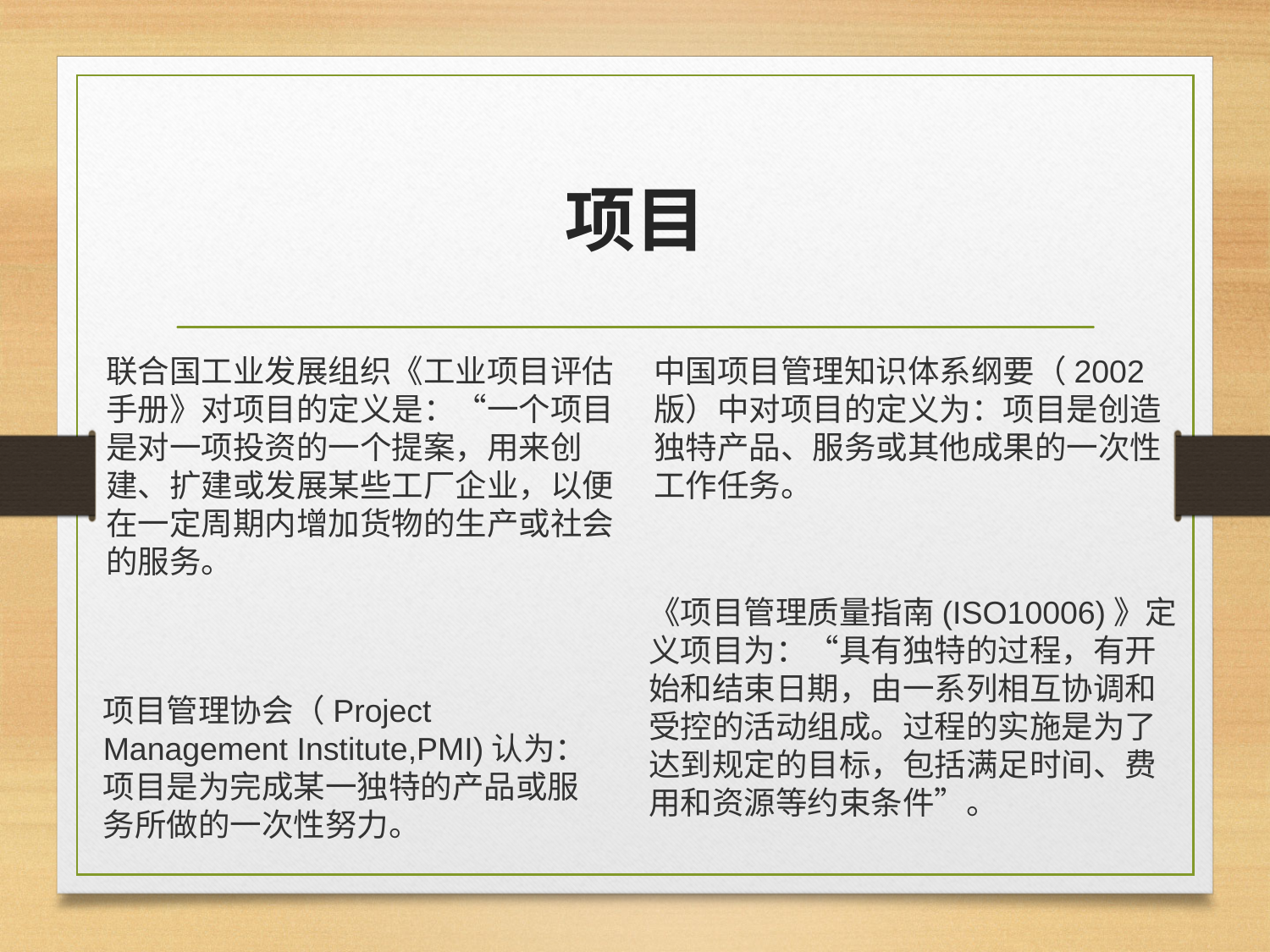

# 项目
联合国工业发展组织《工业项目评估手册》对项目的定义是：“一个项目是对一项投资的一个提案，用来创建、扩建或发展某些工厂企业，以便在一定周期内增加货物的生产或社会的服务。
中国项目管理知识体系纲要（2002版）中对项目的定义为：项目是创造独特产品、服务或其他成果的一次性工作任务。
《项目管理质量指南(ISO10006)》定义项目为：“具有独特的过程，有开始和结束日期，由一系列相互协调和受控的活动组成。过程的实施是为了达到规定的目标，包括满足时间、费用和资源等约束条件”。
项目管理协会（Project Management Institute,PMI)认为：项目是为完成某一独特的产品或服务所做的一次性努力。